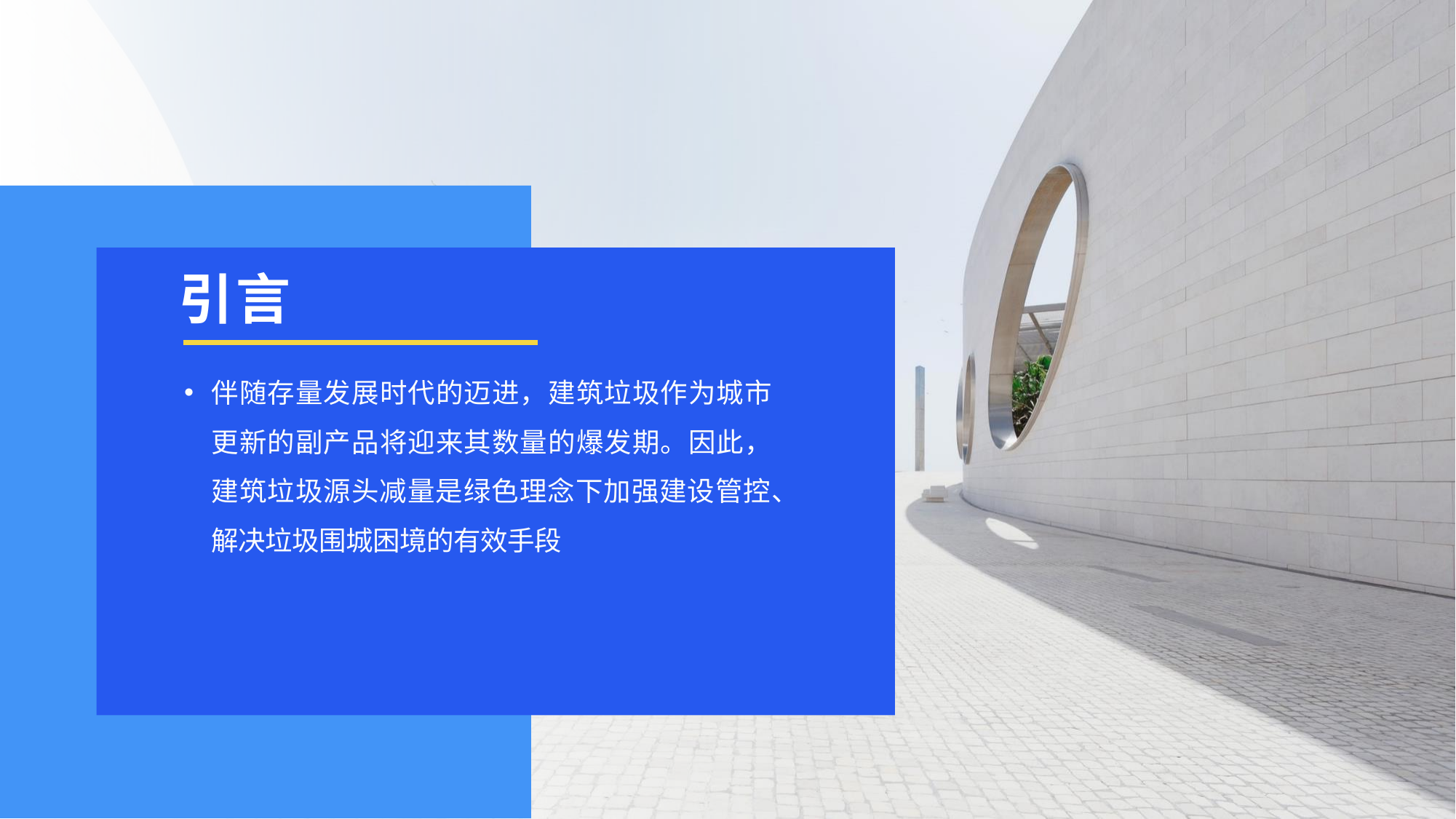

引言

伴随存量发展时代的迈进，建筑垃圾作为城市更新的副产品将迎来其数量的爆发期。因此，建筑垃圾源头减量是绿色理念下加强建设管控、解决垃圾围城困境的有效手段